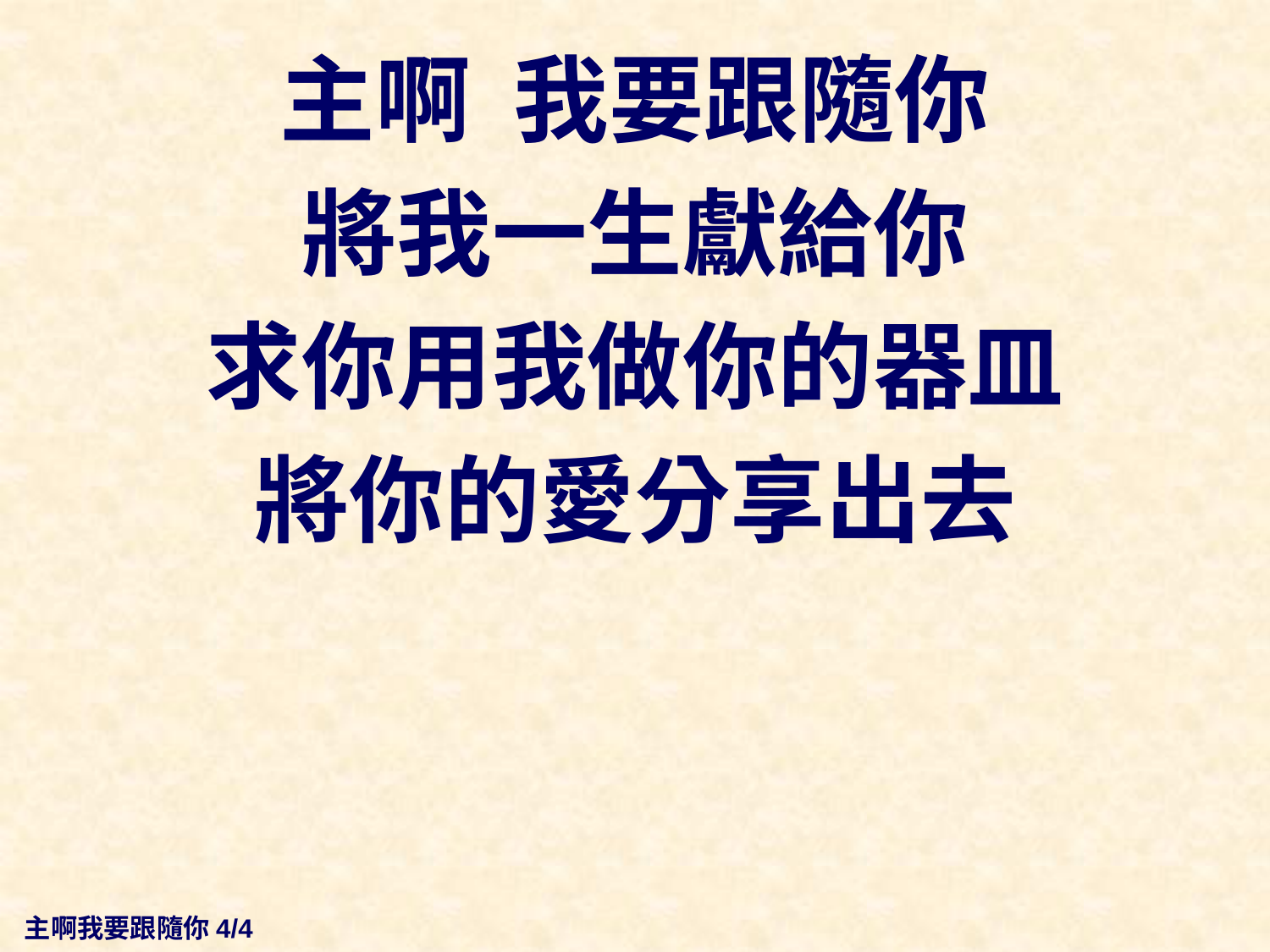

主啊  我要跟隨你
將我一生獻給你
求你用我做你的器皿
將你的愛分享出去
主啊我要跟隨你4/4